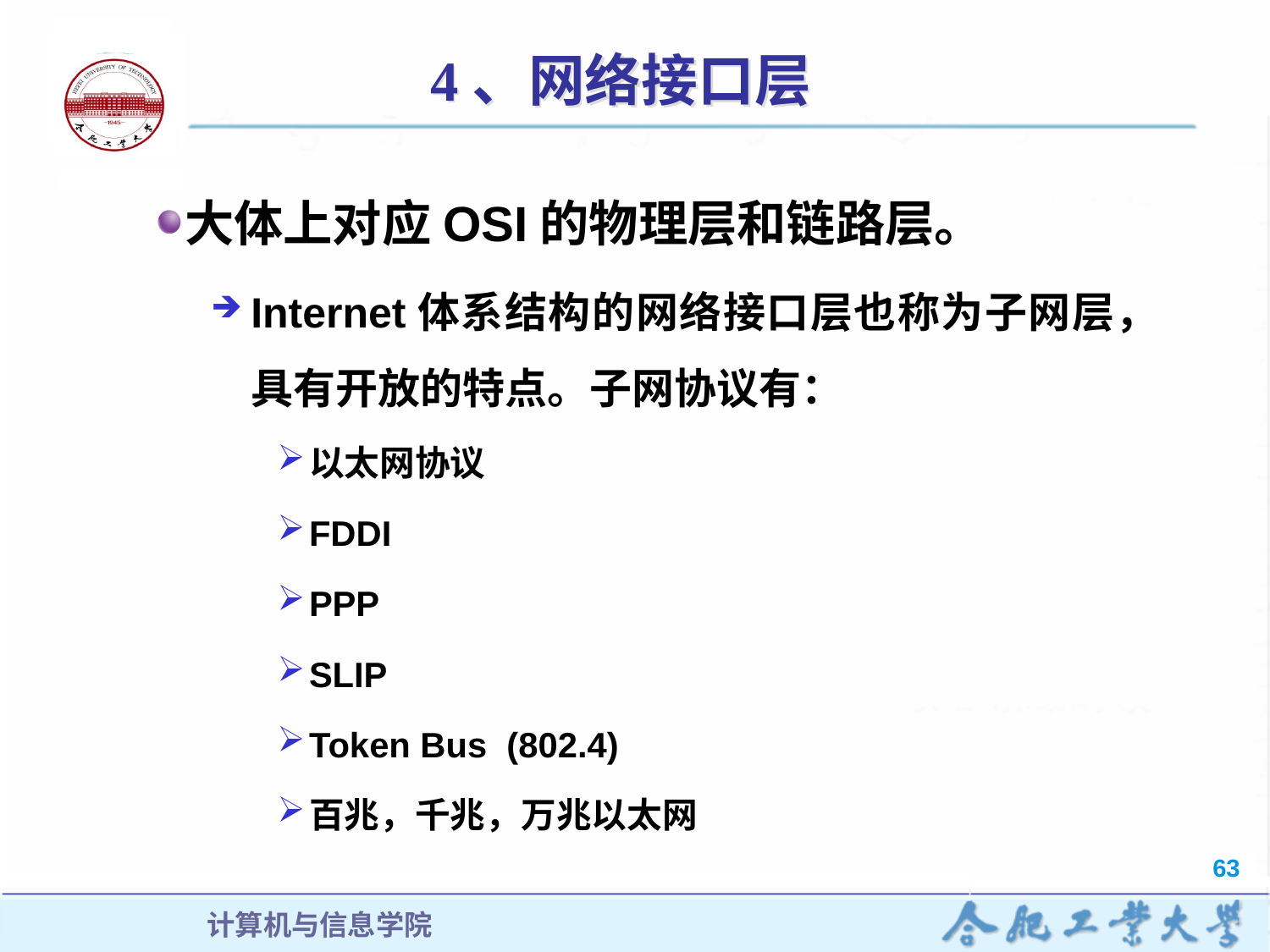

# 4、网络接口层
大体上对应OSI的物理层和链路层。
Internet体系结构的网络接口层也称为子网层，具有开放的特点。子网协议有：
以太网协议
FDDI
PPP
SLIP
Token Bus  (802.4)
百兆，千兆，万兆以太网